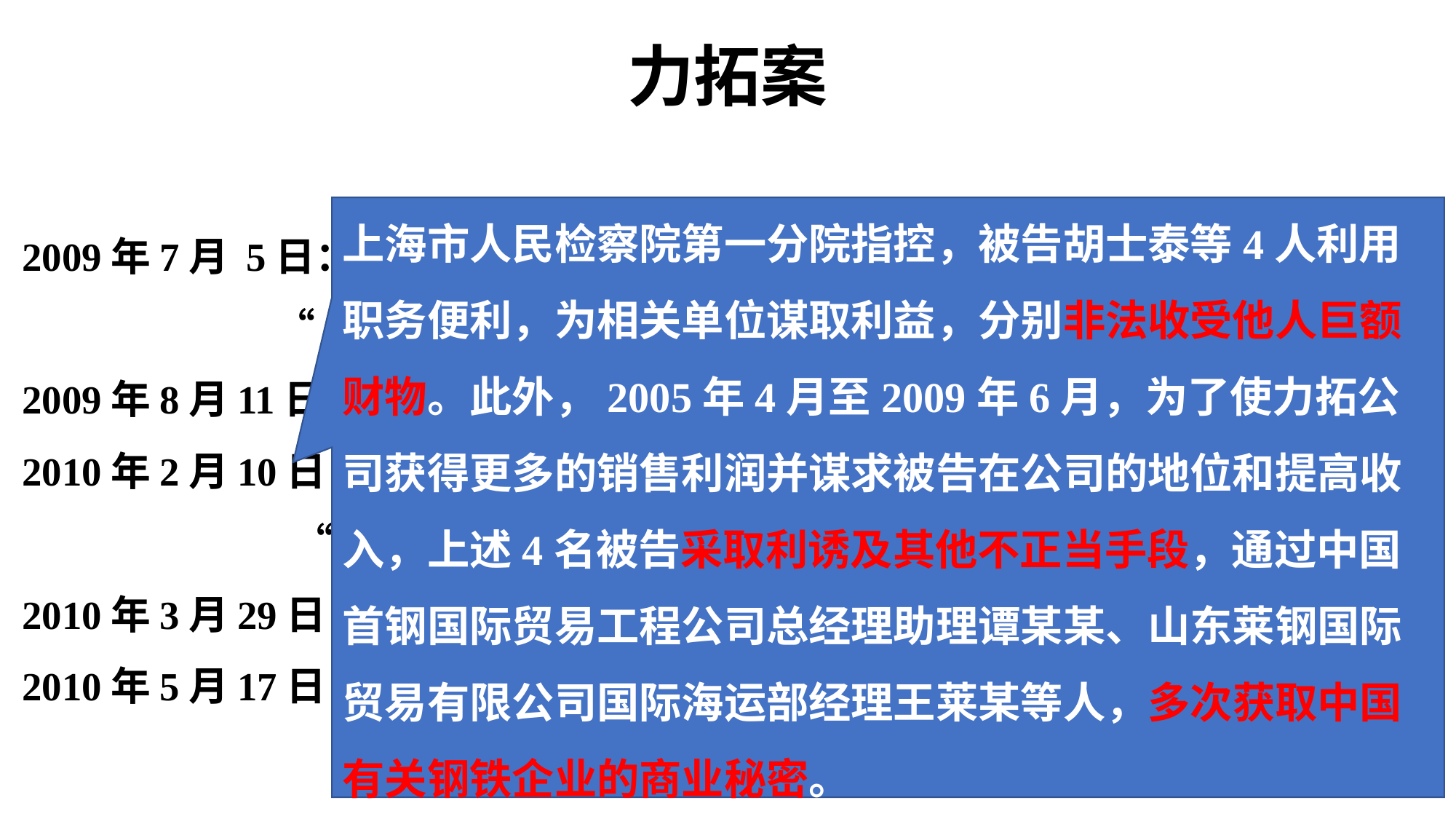

# 力拓案
上海市人民检察院第一分院指控，被告胡士泰等4人利用职务便利，为相关单位谋取利益，分别非法收受他人巨额财物。此外，2005年4月至2009年6月，为了使力拓公司获得更多的销售利润并谋求被告在公司的地位和提高收入，上述4名被告采取利诱及其他不正当手段，通过中国首钢国际贸易工程公司总经理助理谭某某、山东莱钢国际贸易有限公司国际海运部经理王莱某等人，多次获取中国有关钢铁企业的商业秘密。
2009年7月 5日：上海市国家安全局/刑事拘留/澳大利亚力拓公司4名员工
                            “采取不正当手段刺探、窃取中国国家秘密”
2009年8月11日：正式批捕/涉嫌“侵犯商业秘密罪和非国家工作人员受贿罪”
2010年2月10日：上海市人民检察院第一分院/上海市第一中级人民法院/公诉
                              “非国家工作人员受贿、侵犯商业秘密犯罪”
2010年3月29日：上海市第一中级人民法院，一审判决；上诉
2010年5月17日：上海市高级民法院二审公开宣判：驳回上诉，维持原判